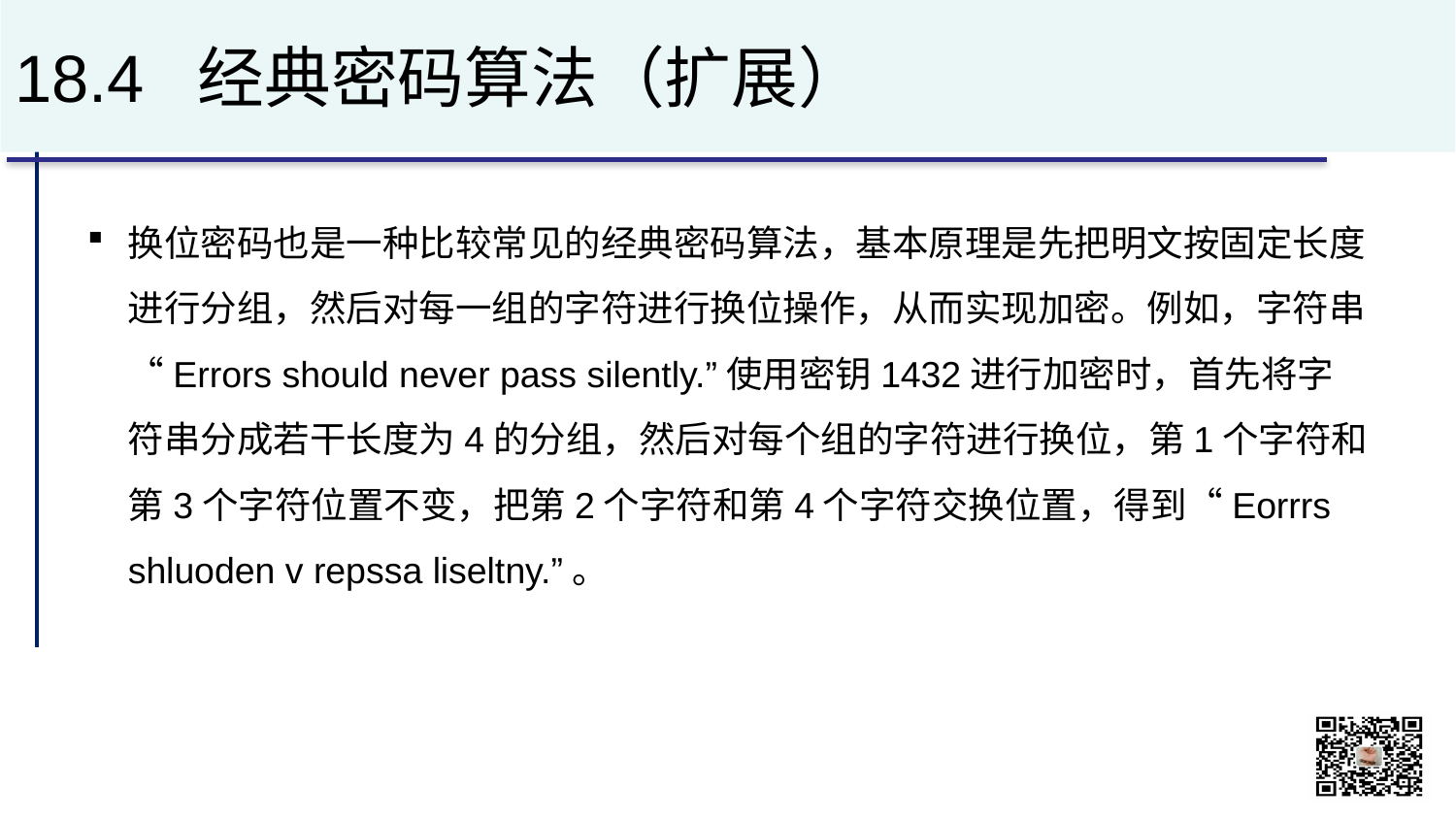

# 18.4  经典密码算法（扩展）
换位密码也是一种比较常见的经典密码算法，基本原理是先把明文按固定长度进行分组，然后对每一组的字符进行换位操作，从而实现加密。例如，字符串“Errors should never pass silently.”使用密钥1432进行加密时，首先将字符串分成若干长度为4的分组，然后对每个组的字符进行换位，第1个字符和第3个字符位置不变，把第2个字符和第4个字符交换位置，得到“Eorrrs shluoden v repssa liseltny.”。